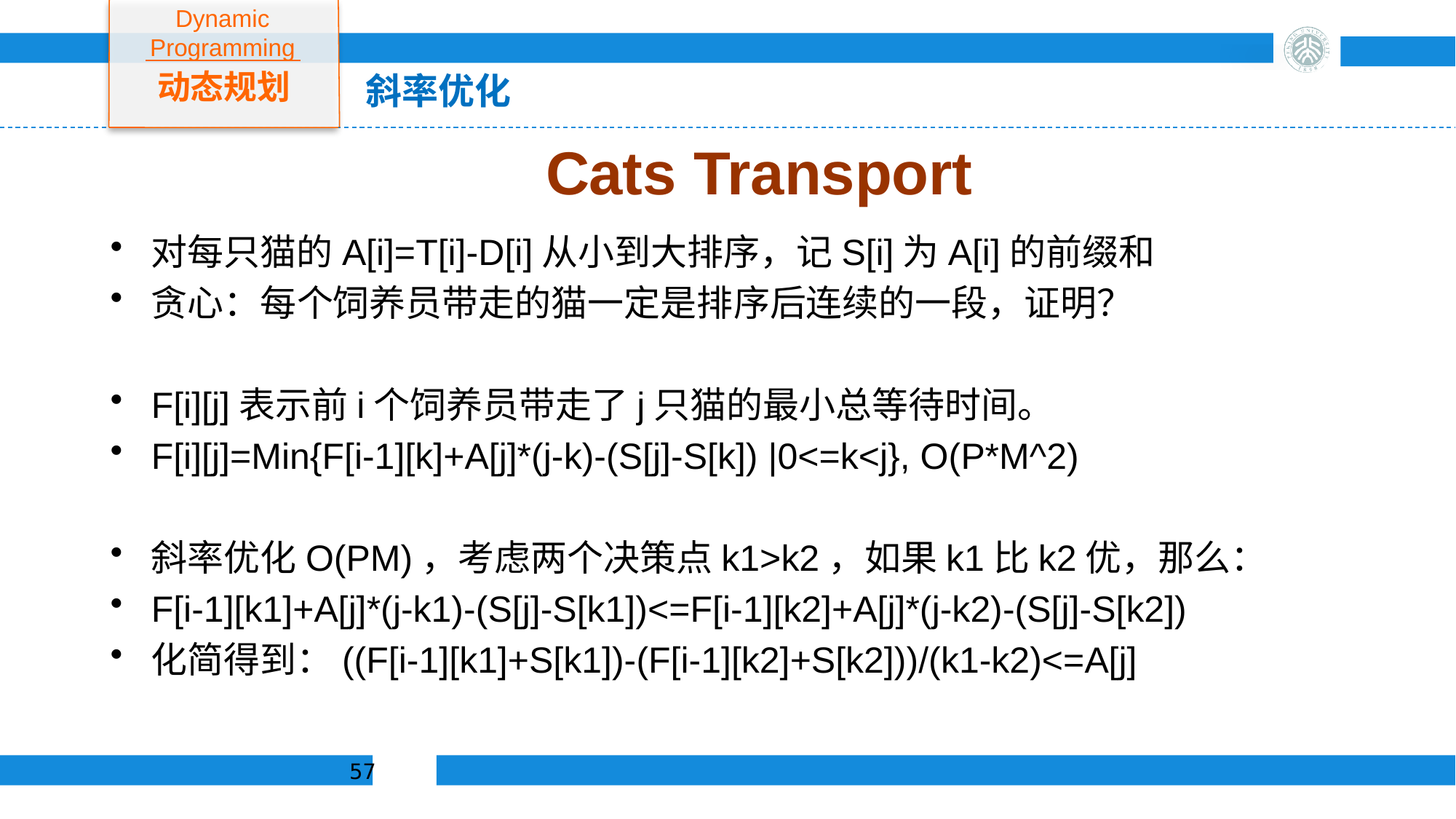

Dynamic Programming
动态规划
斜率优化
# Cats Transport
对每只猫的A[i]=T[i]-D[i]从小到大排序，记S[i]为A[i]的前缀和
贪心：每个饲养员带走的猫一定是排序后连续的一段，证明？

F[i][j]表示前i个饲养员带走了j只猫的最小总等待时间。
F[i][j]=Min{F[i-1][k]+A[j]*(j-k)-(S[j]-S[k]) |0<=k<j}, O(P*M^2)

斜率优化O(PM)，考虑两个决策点k1>k2，如果k1比k2优，那么：
F[i-1][k1]+A[j]*(j-k1)-(S[j]-S[k1])<=F[i-1][k2]+A[j]*(j-k2)-(S[j]-S[k2])
化简得到：((F[i-1][k1]+S[k1])-(F[i-1][k2]+S[k2]))/(k1-k2)<=A[j]